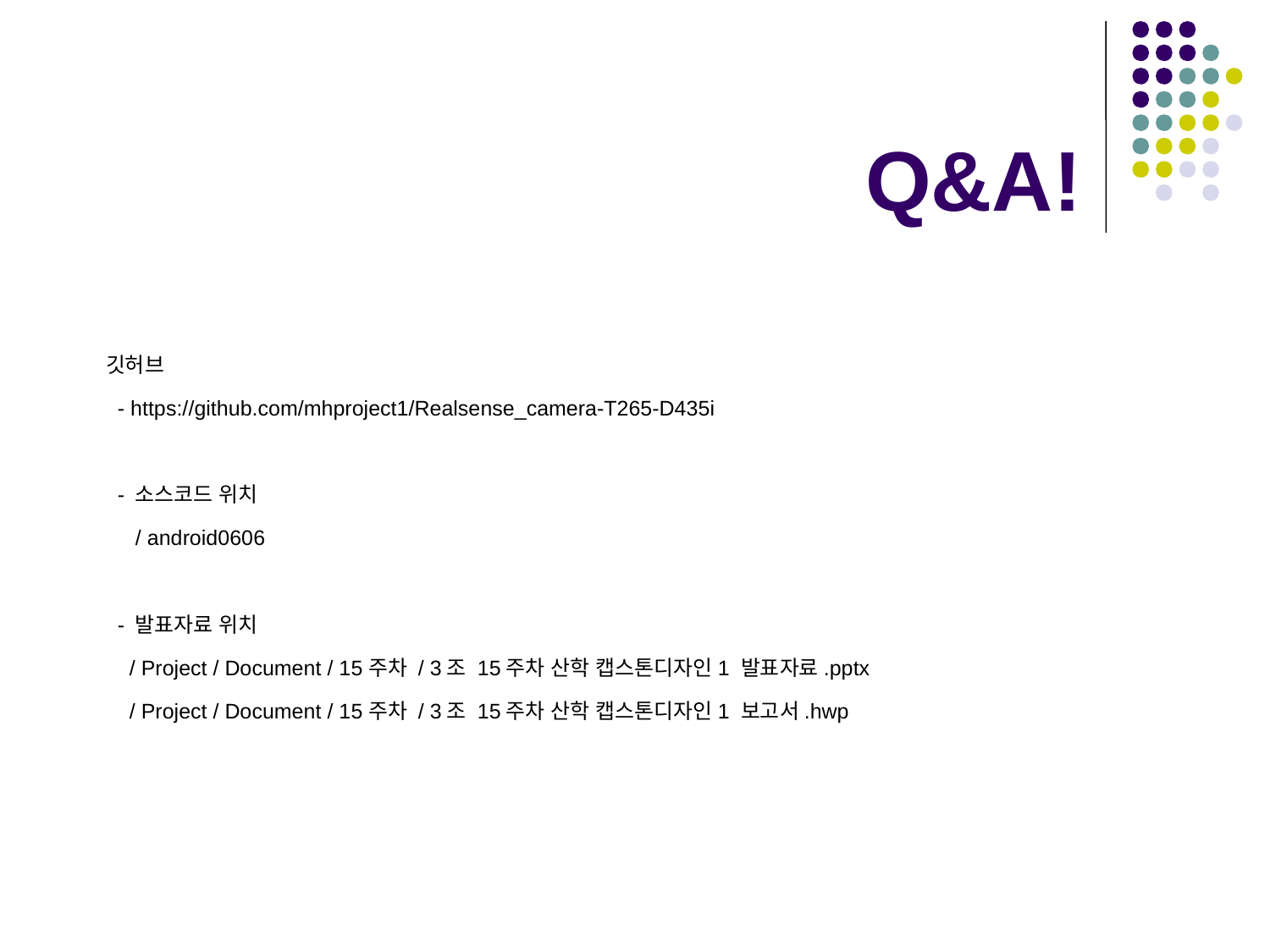

Q&A!
깃허브
  - https://github.com/mhproject1/Realsense_camera-T265-D435i

  - 소스코드 위치
     / android0606

  - 발표자료 위치
    / Project / Document / 15주차 / 3조 15주차 산학 캡스톤디자인1 발표자료.pptx
    / Project / Document / 15주차 / 3조 15주차 산학 캡스톤디자인1 보고서.hwp